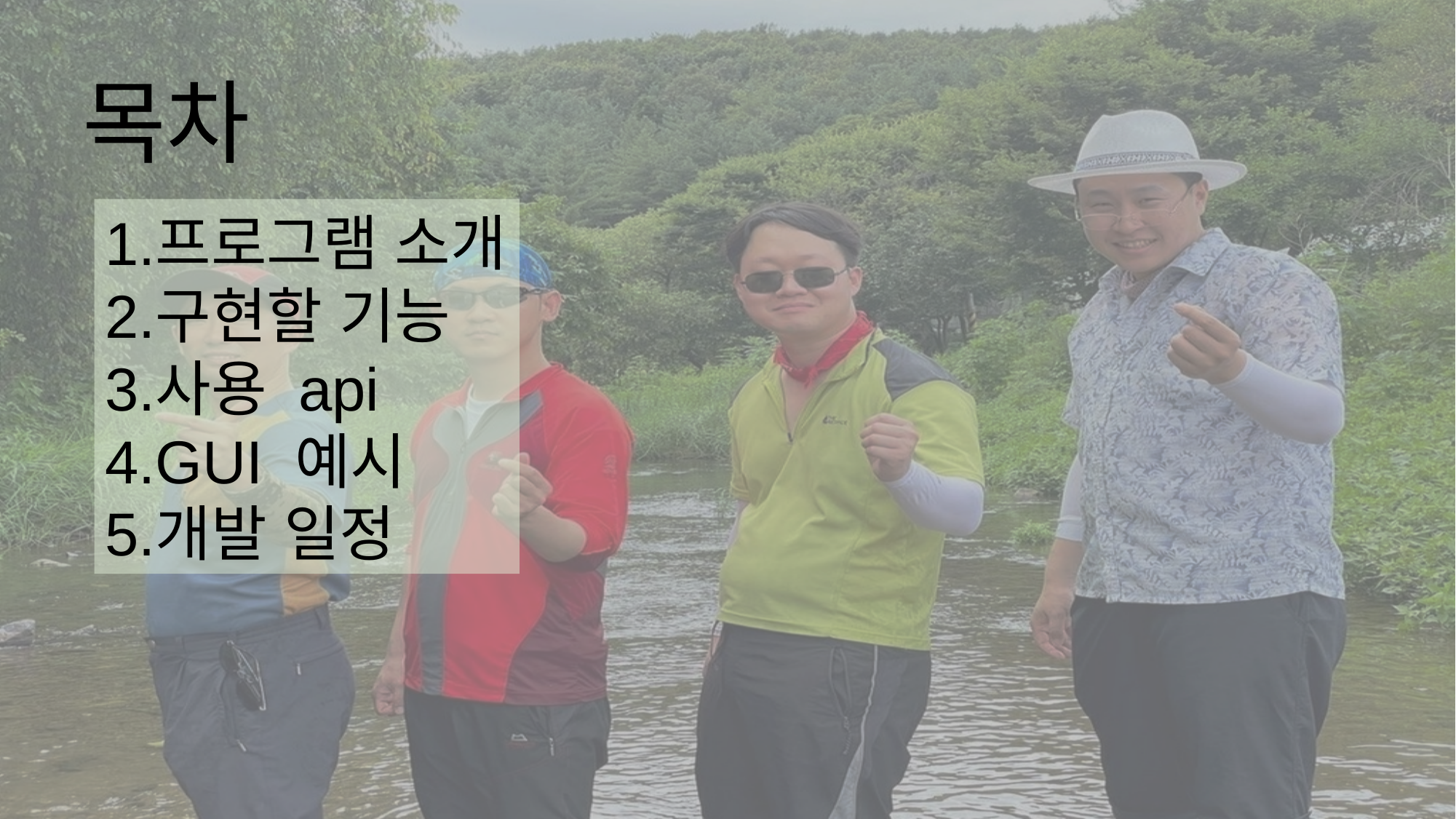

# 목차
프로그램 소개
구현할 기능
사용 api
GUI 예시
개발 일정